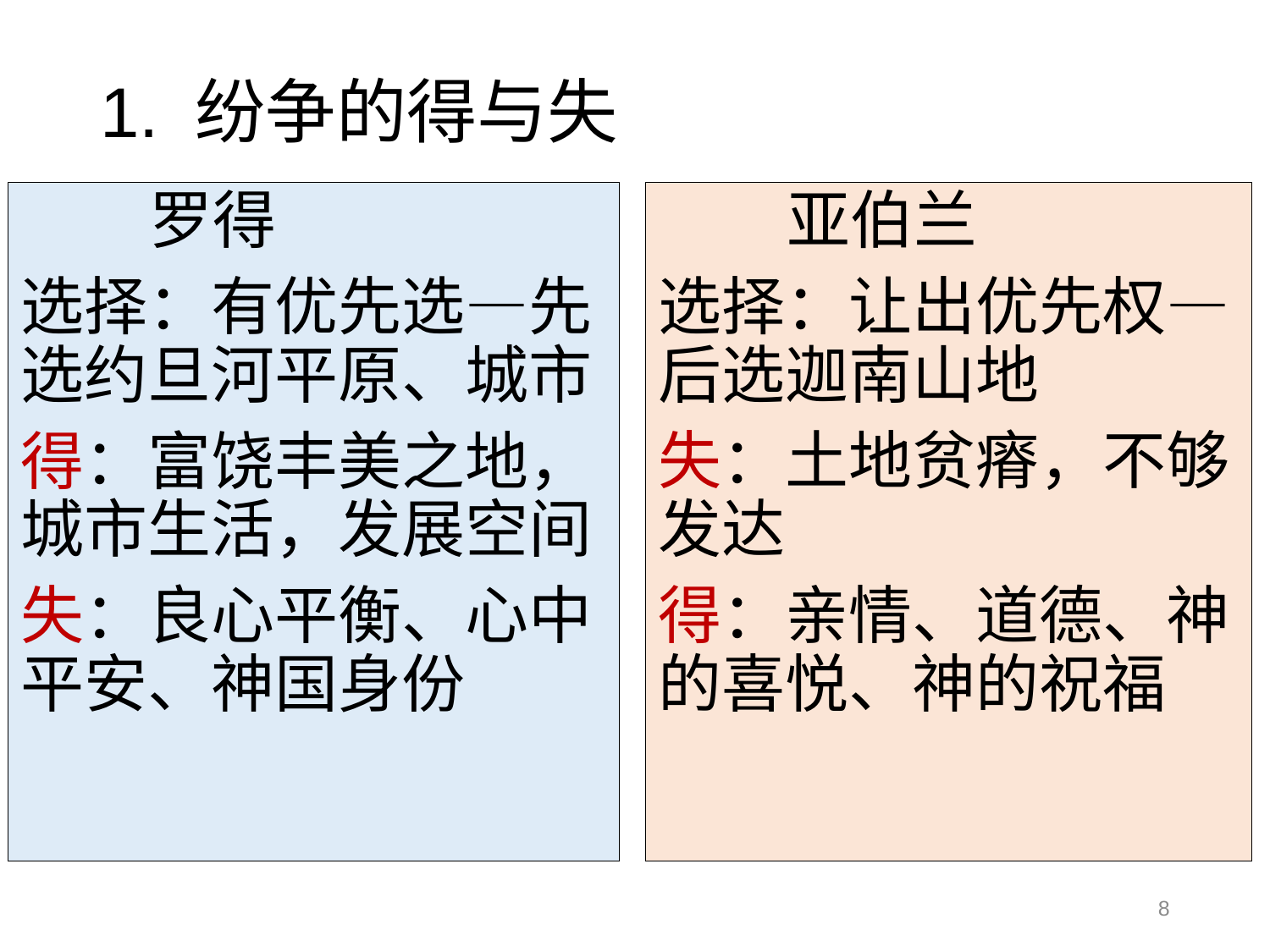

# 1. 纷争的得与失
        罗得
选择：有优先选—先选约旦河平原、城市
得：富饶丰美之地，城市生活，发展空间
失：良心平衡、心中平安、神国身份
        亚伯兰
选择：让出优先权—后选迦南山地
失：土地贫瘠，不够发达
得：亲情、道德、神的喜悦、神的祝福
8